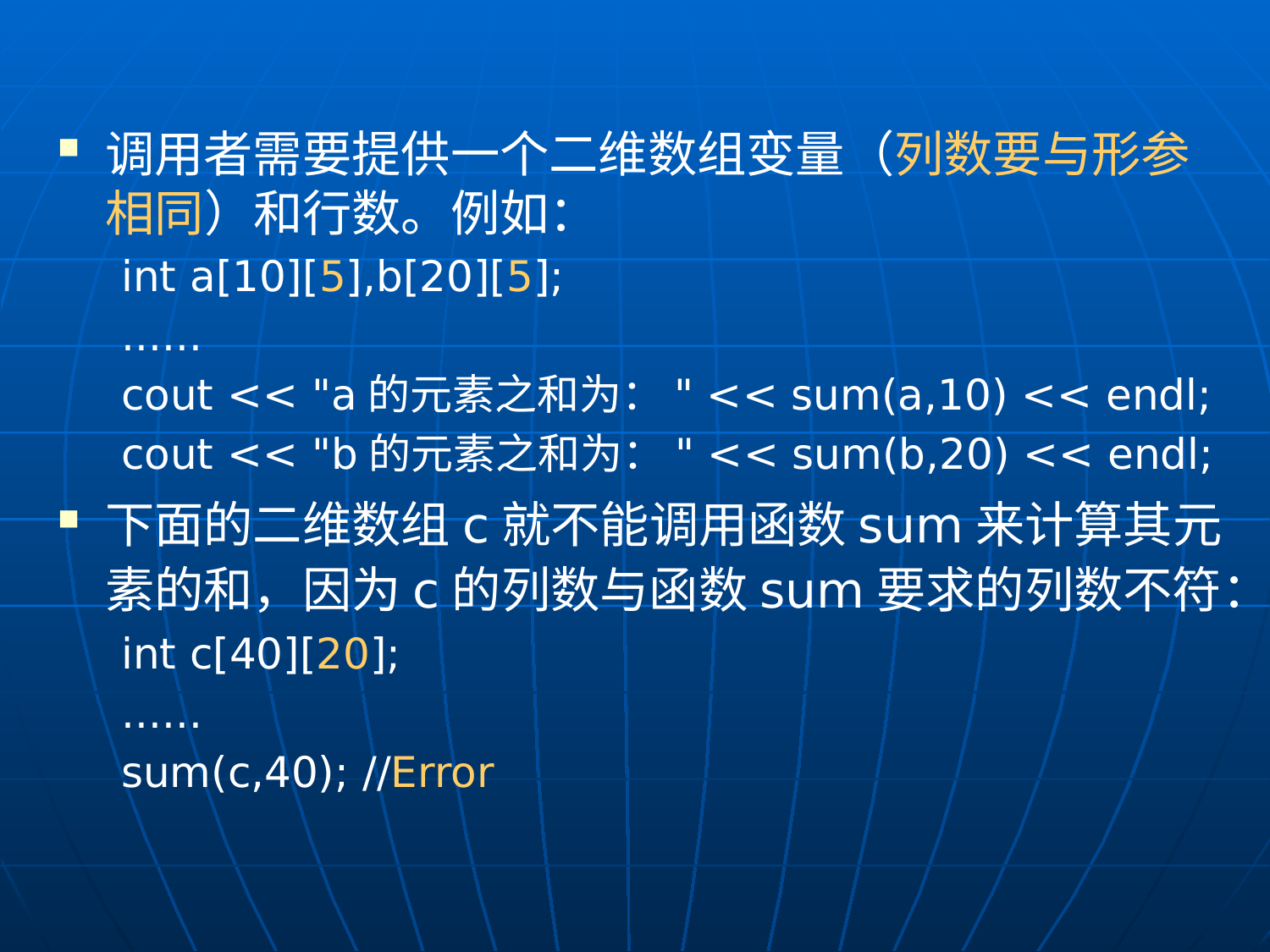

调用者需要提供一个二维数组变量（列数要与形参相同）和行数。例如：
int a[10][5],b[20][5];
......
cout << "a的元素之和为：" << sum(a,10) << endl;
cout << "b的元素之和为：" << sum(b,20) << endl;
下面的二维数组c就不能调用函数sum来计算其元素的和，因为c的列数与函数sum要求的列数不符：
int c[40][20];
......
sum(c,40); //Error